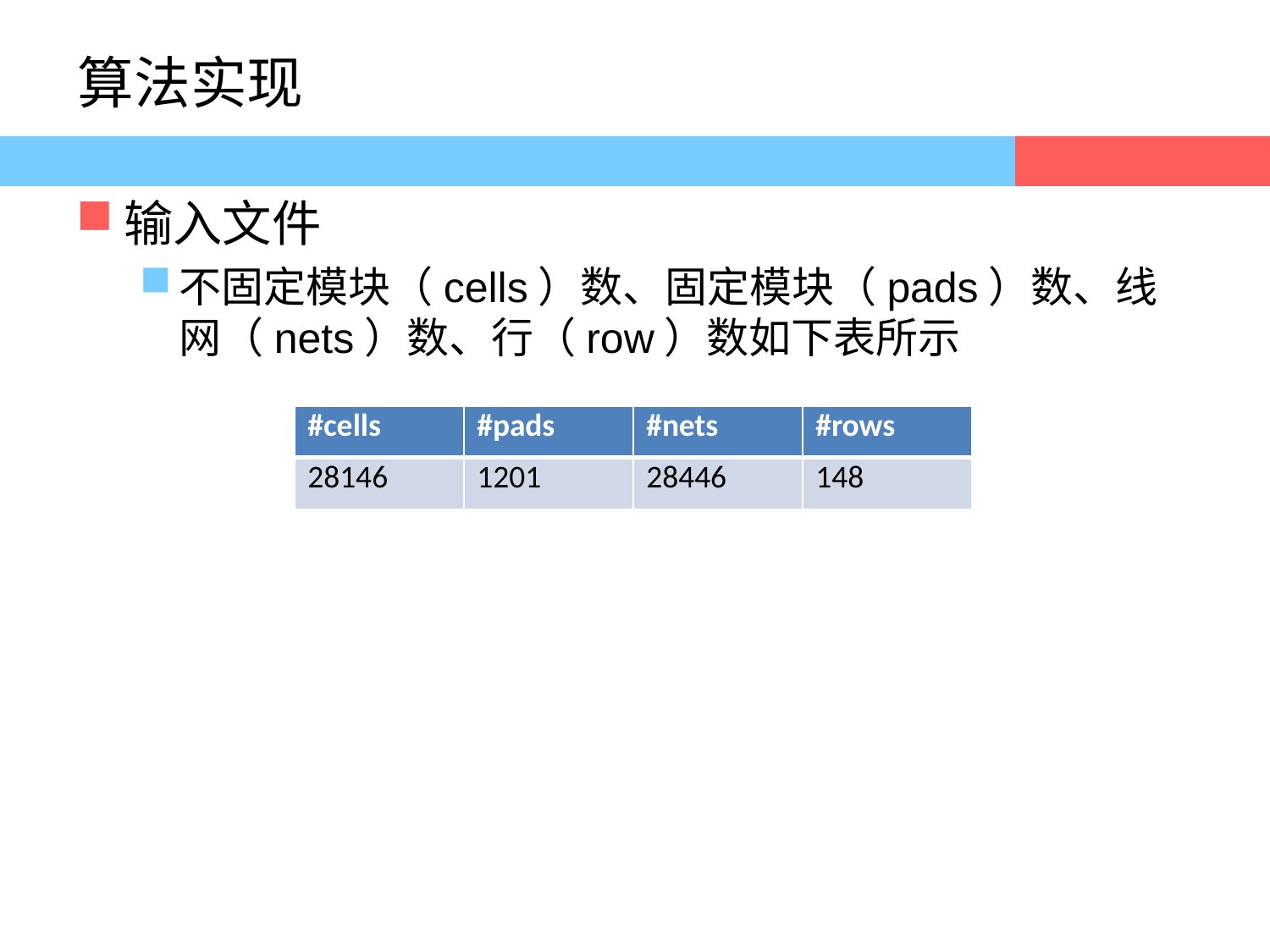

# 算法实现
输入文件
不固定模块（cells）数、固定模块（pads）数、线网（nets）数、行（row）数如下表所示

| #cells | #pads | #nets | #rows |
| --- | --- | --- | --- |
| 28146 | 1201 | 28446 | 148 |